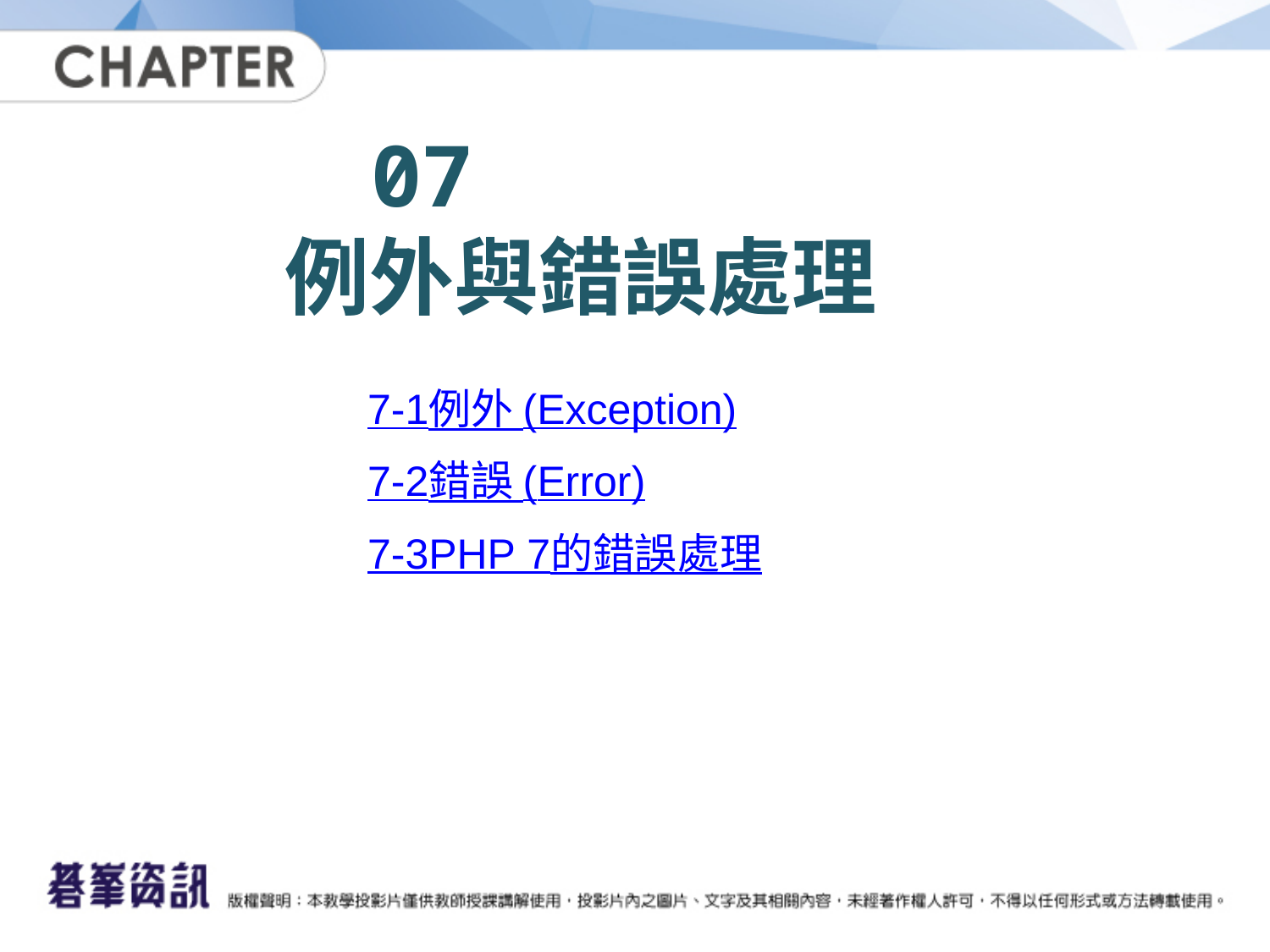

# 07 例外與錯誤處理
7-1	例外 (Exception)
7-2	錯誤 (Error)
7-3	PHP 7的錯誤處理